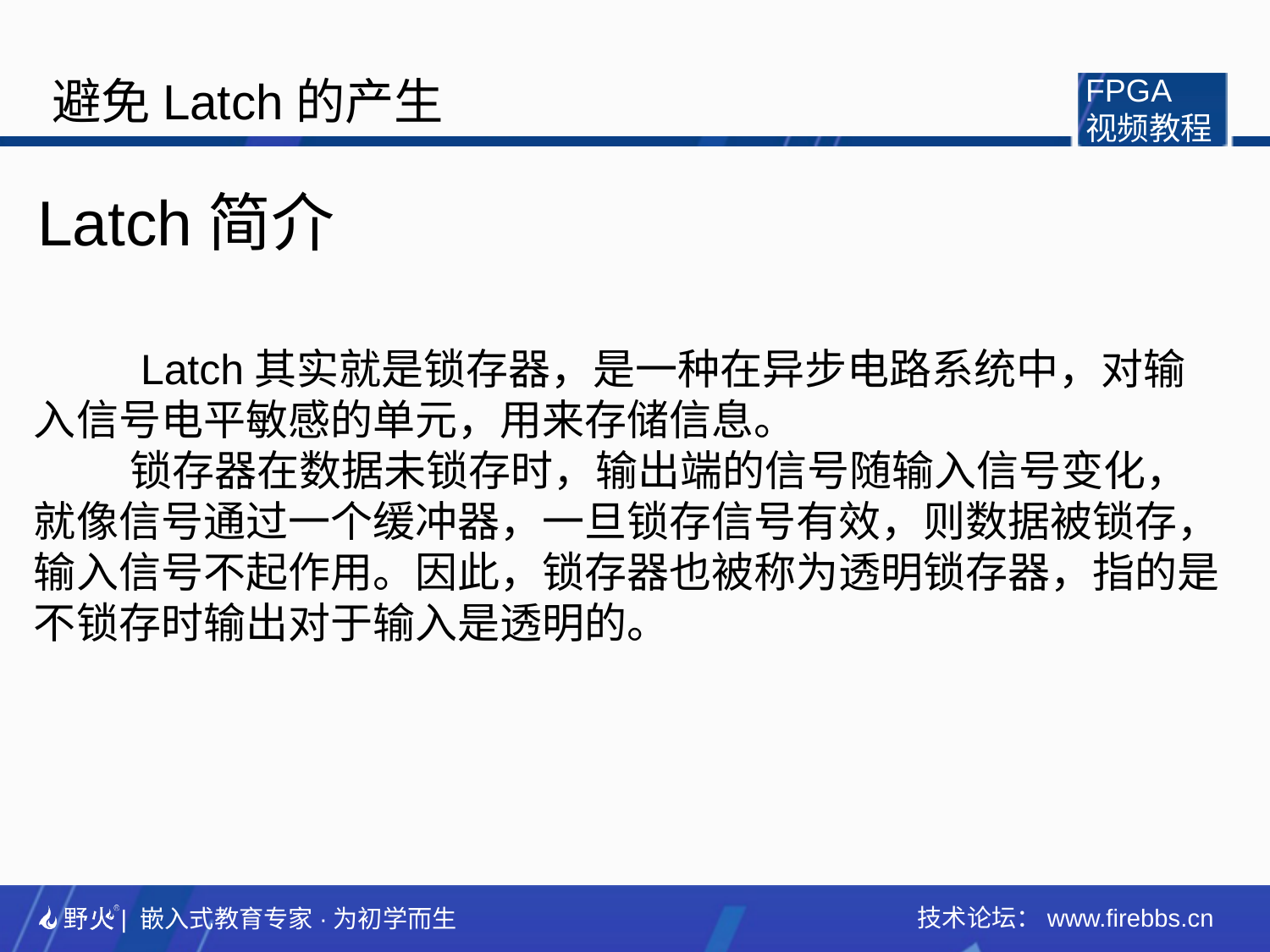

避免Latch的产生
FPGA
视频教程
Latch简介
         Latch其实就是锁存器，是一种在异步电路系统中，对输入信号电平敏感的单元，用来存储信息。
         锁存器在数据未锁存时，输出端的信号随输入信号变化，就像信号通过一个缓冲器，一旦锁存信号有效，则数据被锁存，输入信号不起作用。因此，锁存器也被称为透明锁存器，指的是不锁存时输出对于输入是透明的。